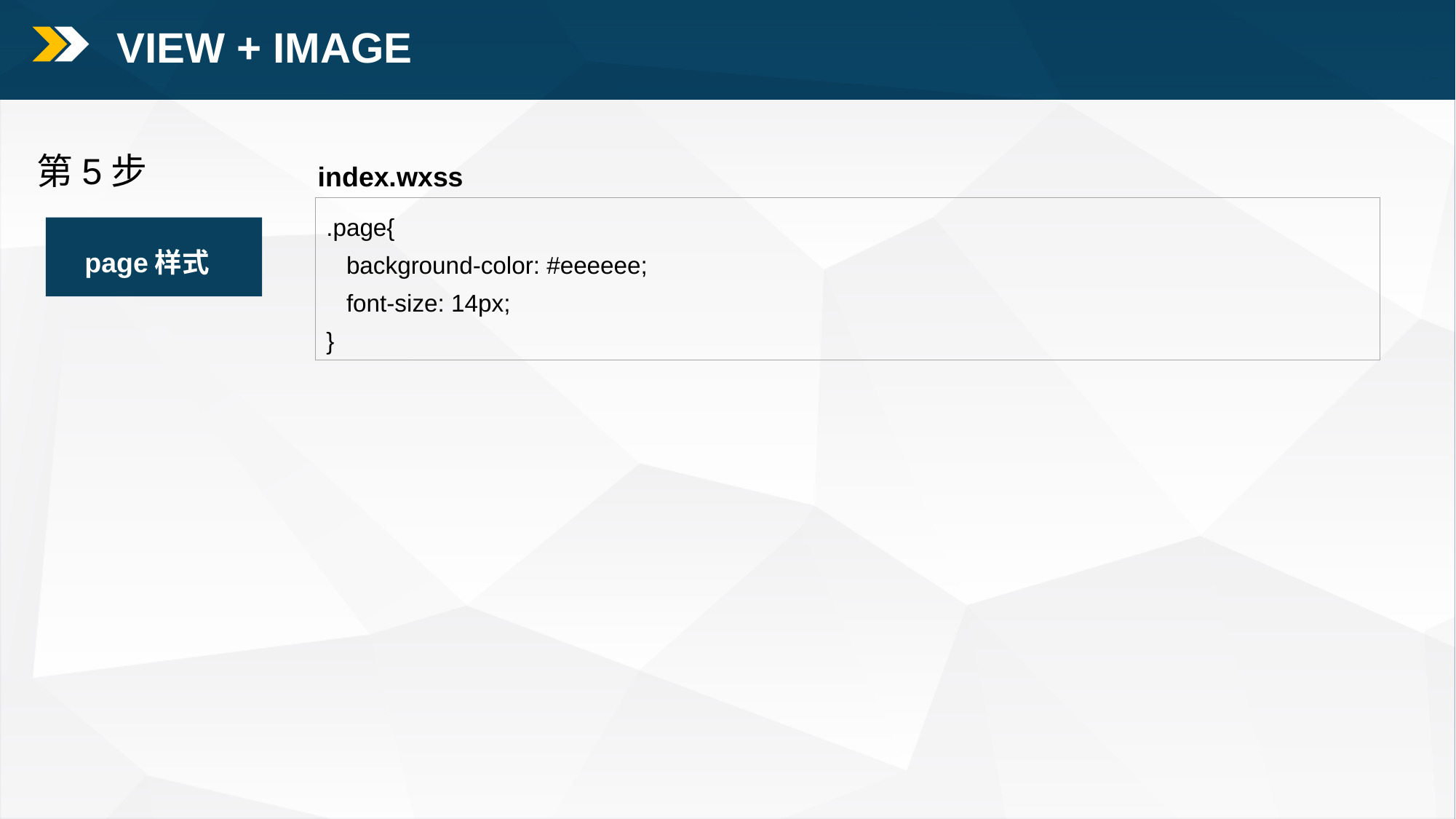

VIEW + IMAGE

第5步
index.wxss
.page{
   background-color: #eeeeee;
   font-size: 14px;
}

page样式